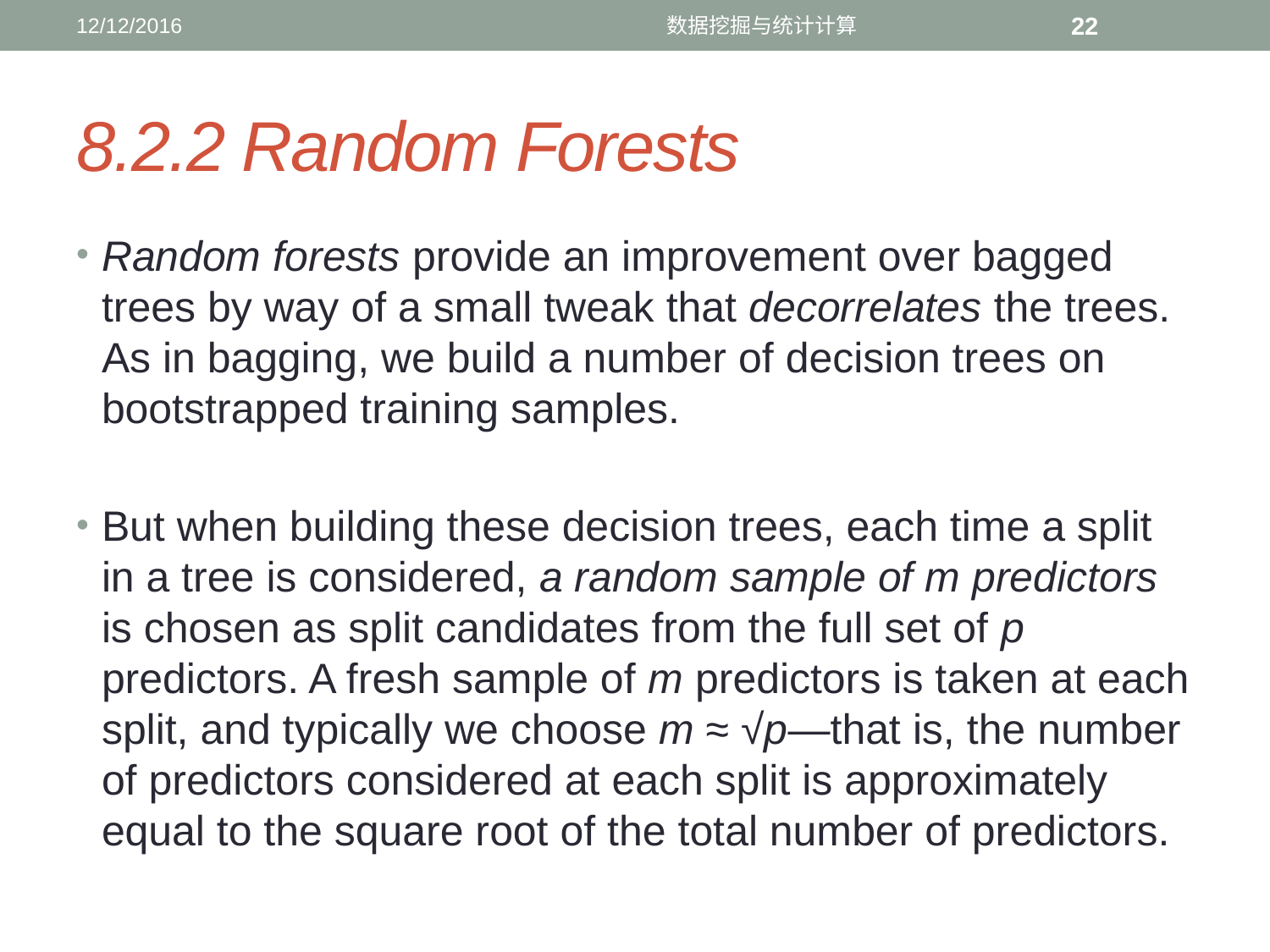

12/12/2016
数据挖掘与统计计算
22
# 8.2.2 Random Forests
Random forests provide an improvement over bagged trees by way of a small tweak that decorrelates the trees. As in bagging, we build a number of decision trees on bootstrapped training samples.

But when building these decision trees, each time a split in a tree is considered, a random sample of m predictors is chosen as split candidates from the full set of p predictors. A fresh sample of m predictors is taken at each split, and typically we choose m ≈ √p—that is, the number of predictors considered at each split is approximately equal to the square root of the total number of predictors.